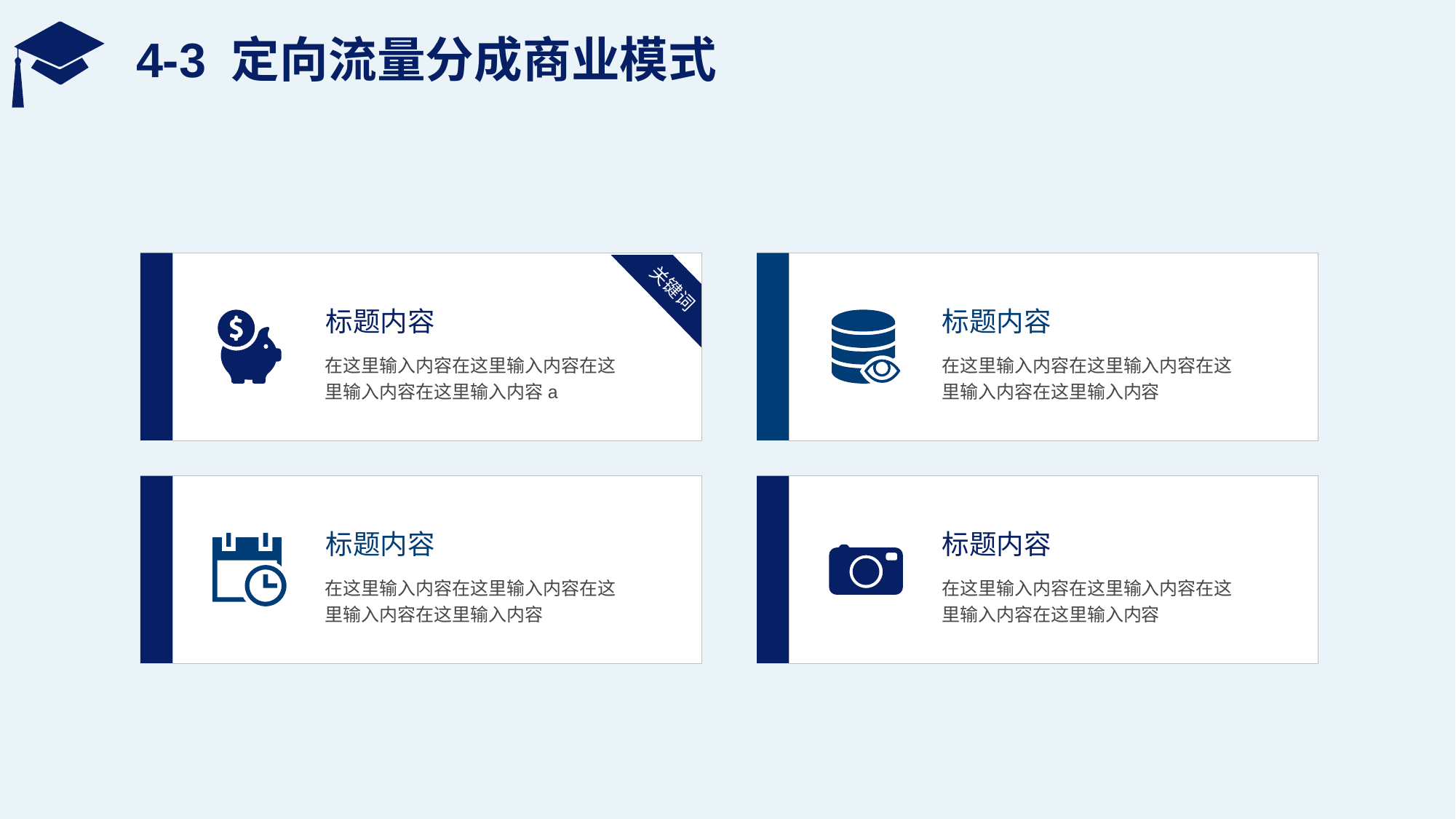

# 4-3 定向流量分成商业模式

关键词

标题内容
在这里输入内容在这里输入内容在这里输入内容在这里输入内容a

标题内容
在这里输入内容在这里输入内容在这里输入内容在这里输入内容

标题内容
在这里输入内容在这里输入内容在这里输入内容在这里输入内容

标题内容
在这里输入内容在这里输入内容在这里输入内容在这里输入内容